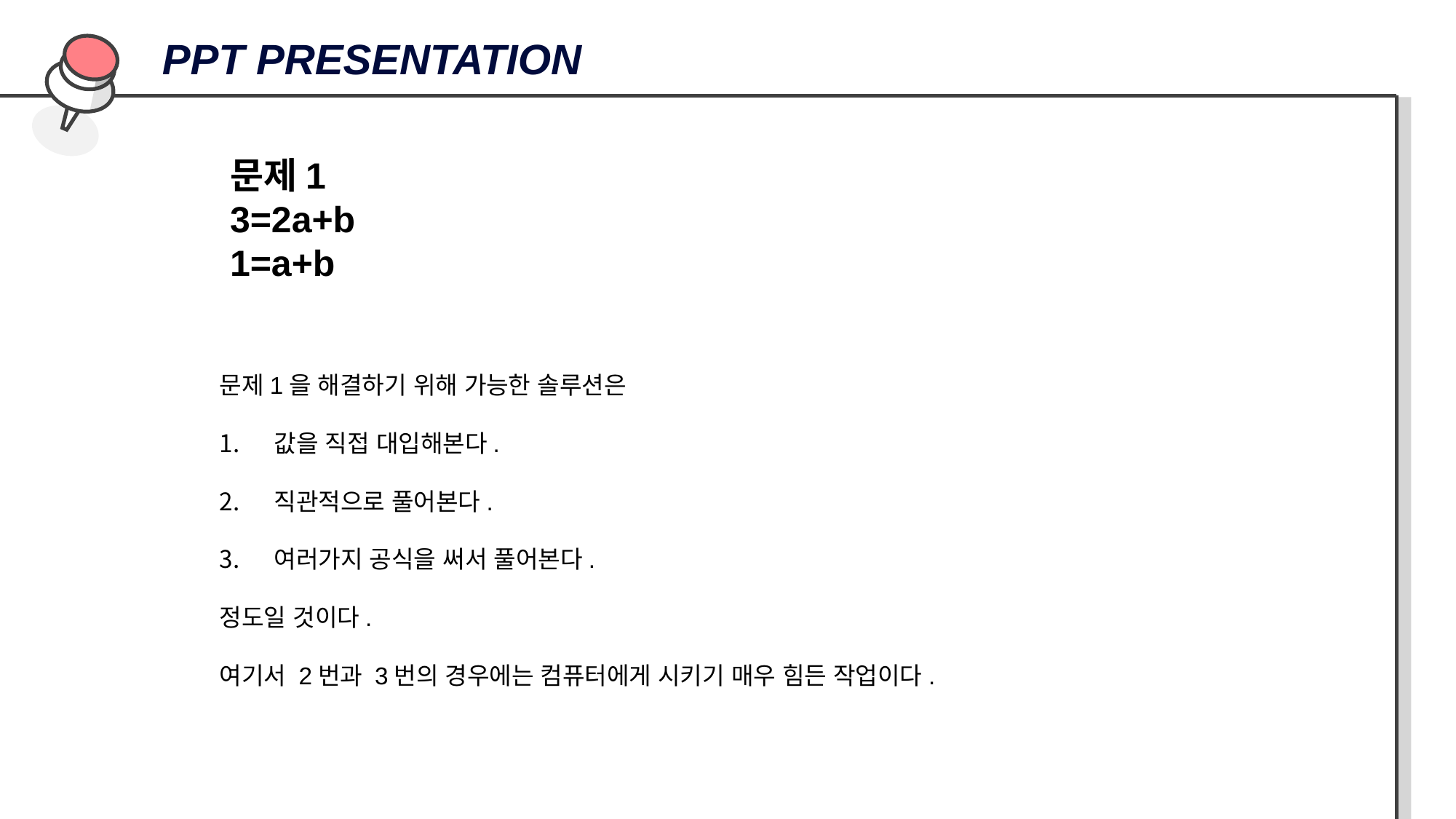

PPT PRESENTATION

문제1
3=2a+b
1=a+b
문제1을 해결하기 위해 가능한 솔루션은
값을 직접 대입해본다.
직관적으로 풀어본다.
여러가지 공식을 써서 풀어본다.
정도일 것이다.
여기서 2번과 3번의 경우에는 컴퓨터에게 시키기 매우 힘든 작업이다.